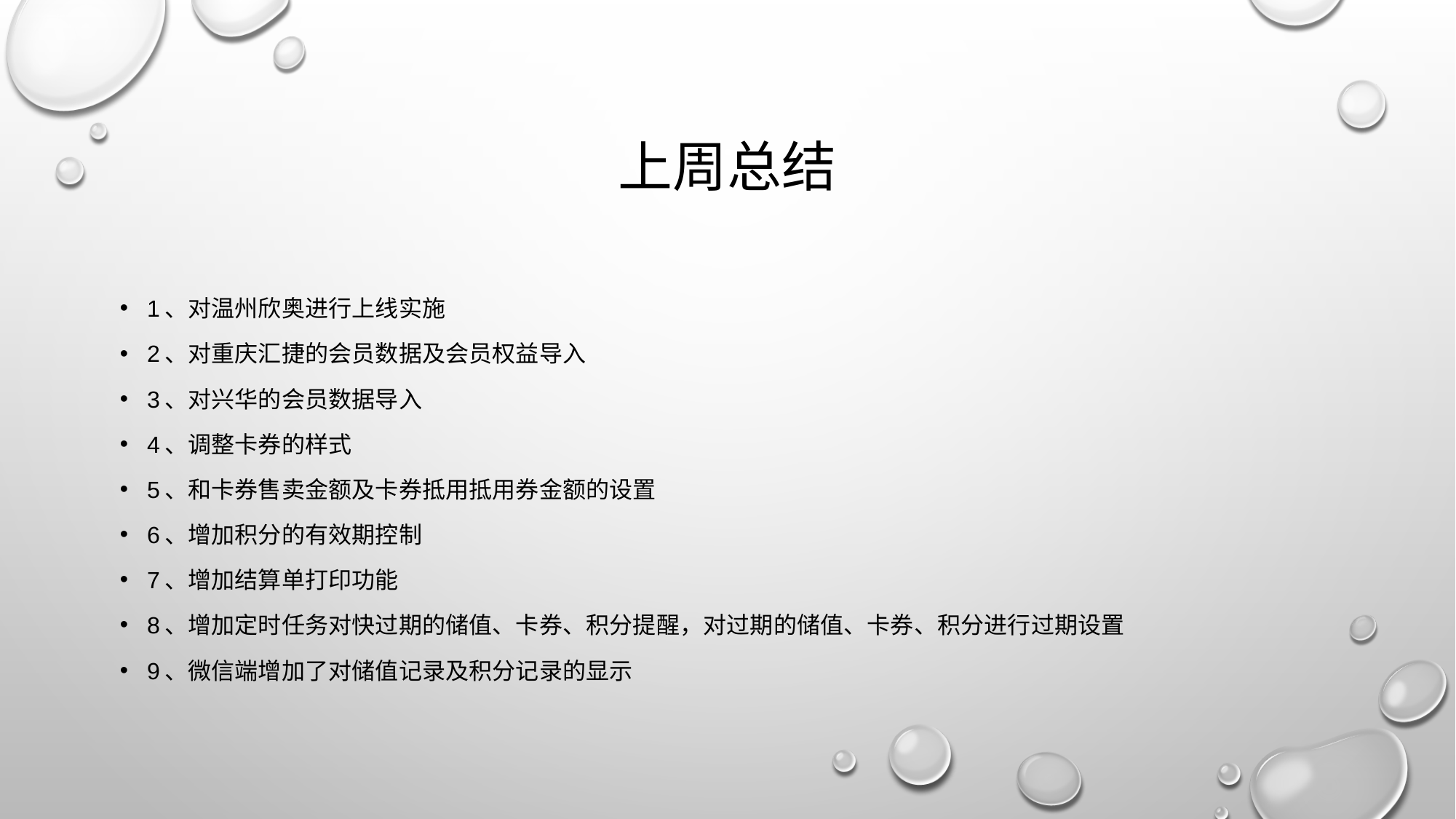

# 上周总结
1、对温州欣奥进行上线实施
2、对重庆汇捷的会员数据及会员权益导入
3、对兴华的会员数据导入
4、调整卡券的样式
5、和卡券售卖金额及卡券抵用抵用券金额的设置
6、增加积分的有效期控制
7、增加结算单打印功能
8、增加定时任务对快过期的储值、卡券、积分提醒，对过期的储值、卡券、积分进行过期设置
9、微信端增加了对储值记录及积分记录的显示